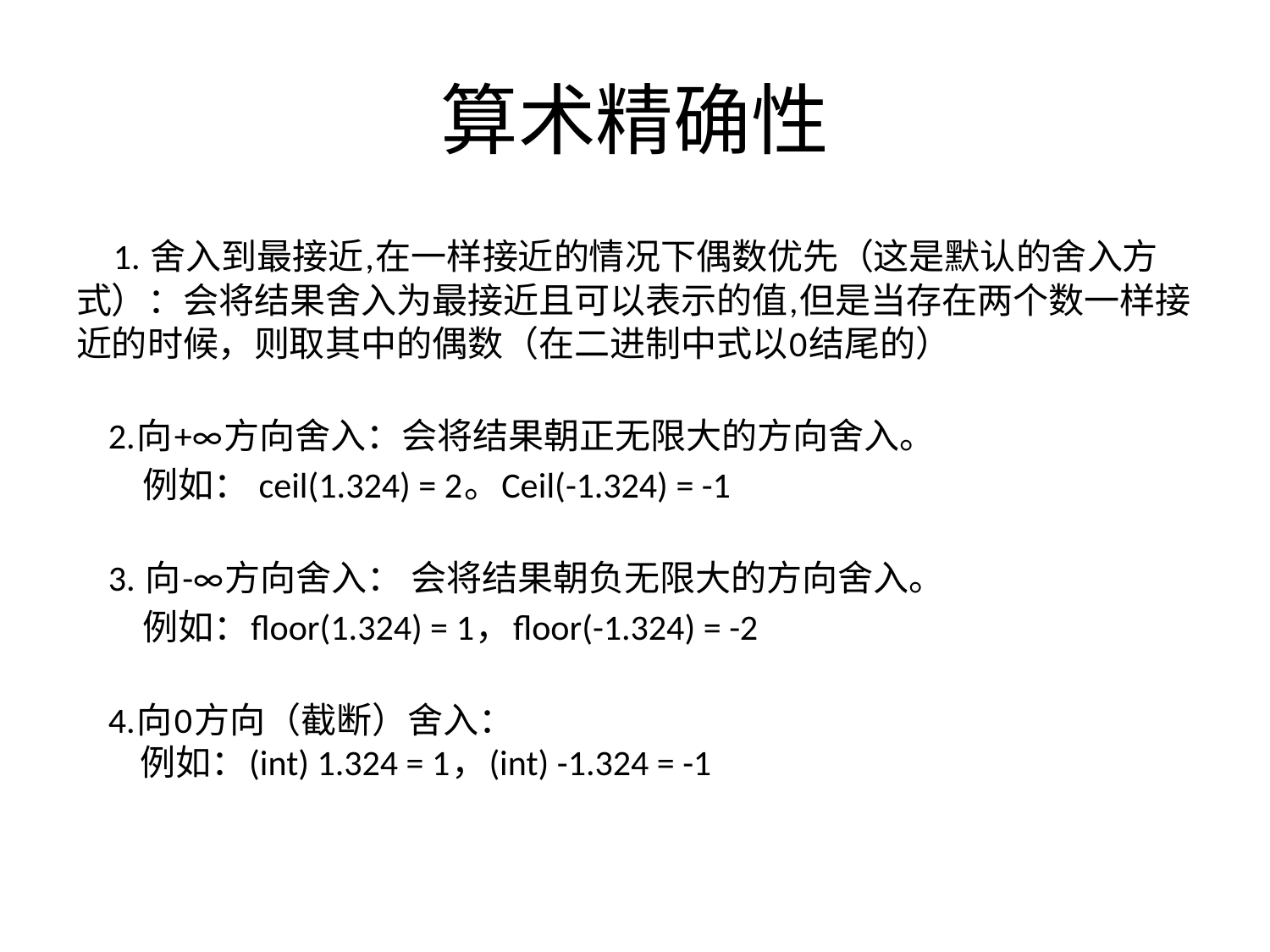

# 算术精确性
    1. 舍入到最接近,在一样接近的情况下偶数优先（这是默认的舍入方式）：会将结果舍入为最接近且可以表示的值,但是当存在两个数一样接近的时候，则取其中的偶数（在二进制中式以0结尾的）
    2.向+∞方向舍入：会将结果朝正无限大的方向舍入。
        例如： ceil(1.324) = 2。Ceil(-1.324) = -1
    3. 向-∞方向舍入： 会将结果朝负无限大的方向舍入。
        例如：floor(1.324) = 1，floor(-1.324) = -2
    4.向0方向（截断）舍入：
        例如：(int) 1.324 = 1，(int) -1.324 = -1